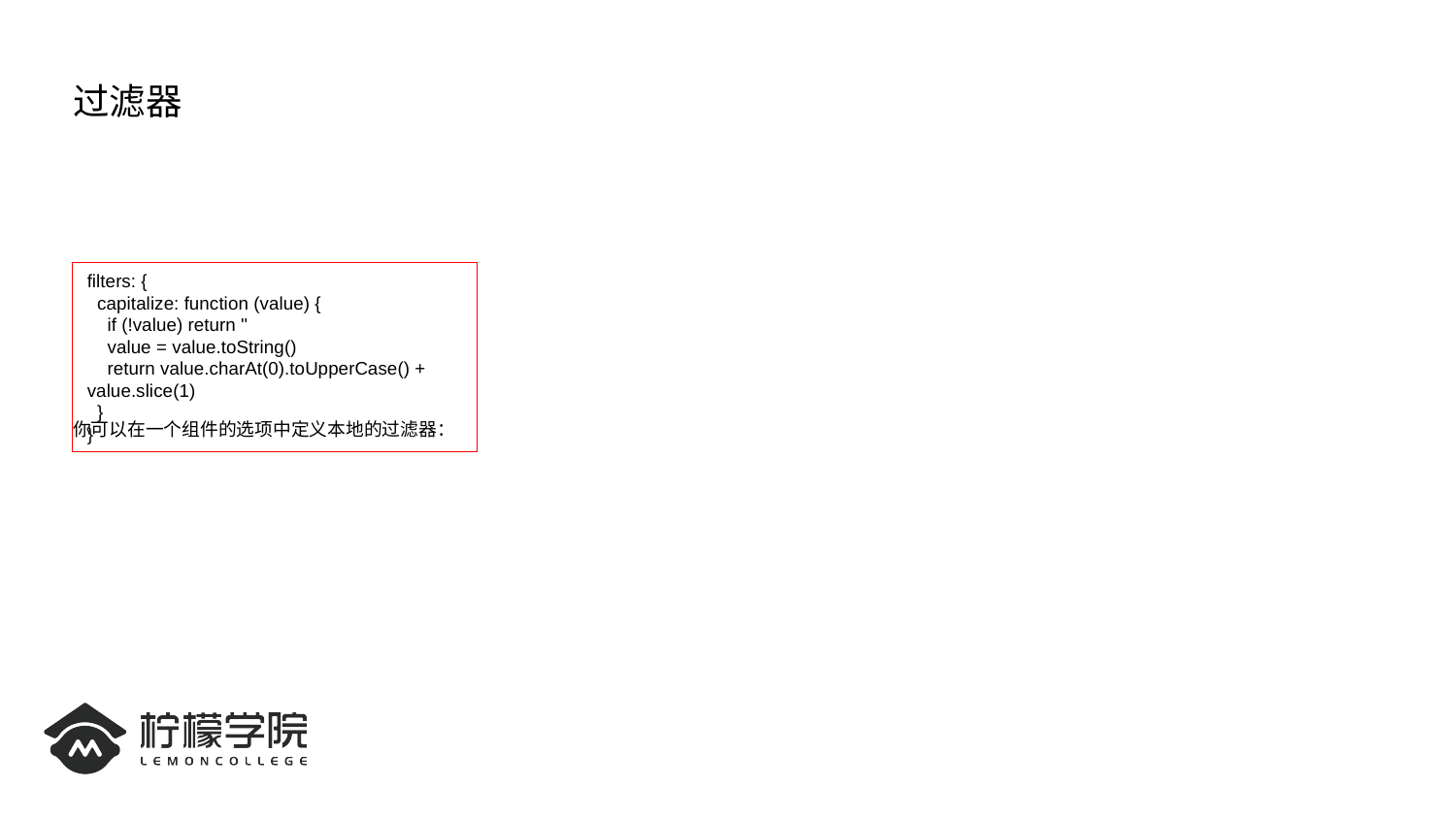

# 过滤器
你可以在一个组件的选项中定义本地的过滤器：
filters: {
  capitalize: function (value) {
    if (!value) return ''
    value = value.toString()
    return value.charAt(0).toUpperCase() + value.slice(1)
  }
}